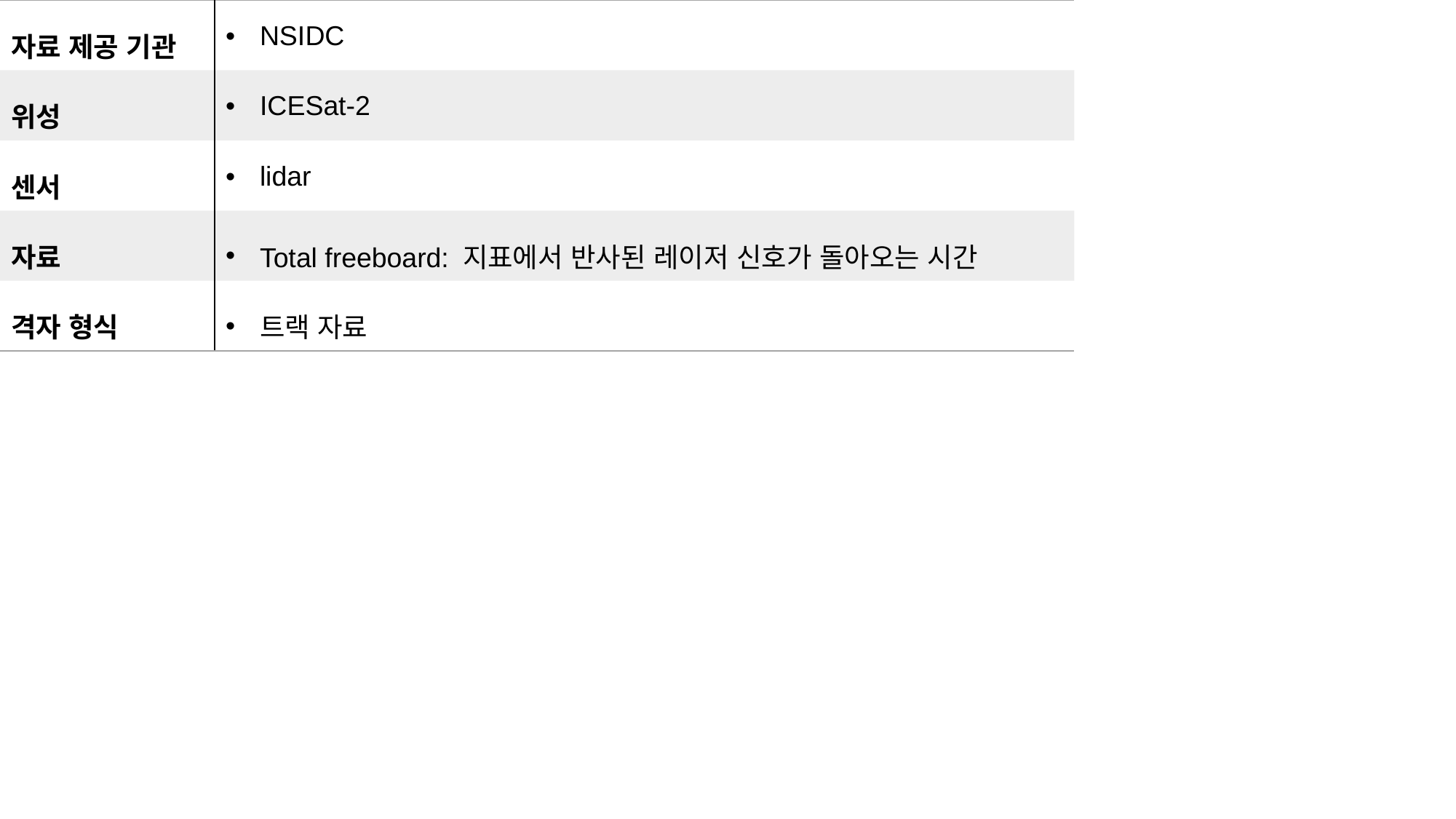

| 자료 제공 기관 | NSIDC |
| --- | --- |
| 위성 | ICESat-2 |
| 센서 | lidar |
| 자료 | Total freeboard: 지표에서 반사된 레이저 신호가 돌아오는 시간 |
| 격자 형식 | 트랙 자료 |